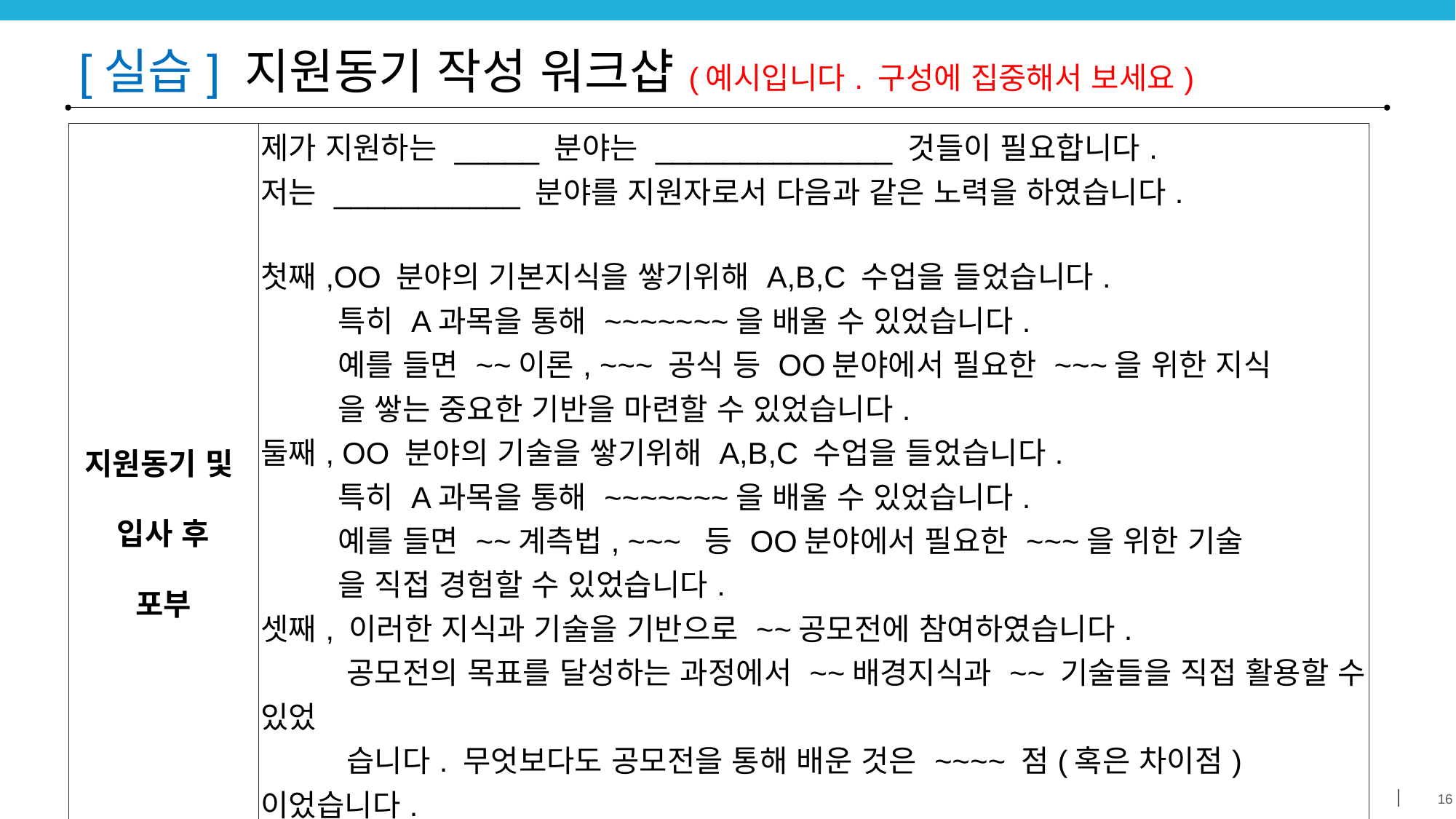

# [실습] 지원동기 작성 워크샵(예시입니다. 구성에 집중해서 보세요)
| 지원동기 및 입사 후 포부 | 제가 지원하는 \_\_\_\_\_ 분야는 \_\_\_\_\_\_\_\_\_\_\_\_\_\_ 것들이 필요합니다. 저는 \_\_\_\_\_\_\_\_\_\_\_ 분야를 지원자로서 다음과 같은 노력을 하였습니다. 첫째,OO 분야의 기본지식을 쌓기위해 A,B,C 수업을 들었습니다. 특히 A과목을 통해 ~~~~~~~을 배울 수 있었습니다. 예를 들면 ~~이론, ~~~ 공식 등 OO분야에서 필요한 ~~~을 위한 지식 을 쌓는 중요한 기반을 마련할 수 있었습니다. 둘째, OO 분야의 기술을 쌓기위해 A,B,C 수업을 들었습니다. 특히 A과목을 통해 ~~~~~~~을 배울 수 있었습니다. 예를 들면 ~~계측법, ~~~ 등 OO분야에서 필요한 ~~~을 위한 기술 을 직접 경험할 수 있었습니다. 셋째, 이러한 지식과 기술을 기반으로 ~~공모전에 참여하였습니다. 공모전의 목표를 달성하는 과정에서 ~~배경지식과 ~~ 기술들을 직접 활용할 수 있었 습니다. 무엇보다도 공모전을 통해 배운 것은 ~~~~ 점(혹은 차이점)이었습니다. 이러한 노력을 발판으로 \_\_\_\_\_\_\_\_\_\_\_ 직무에 있어 회사발전과 저의 성장에 밑거름이 되도록 최선을 다하겠습니다. |
| --- | --- |